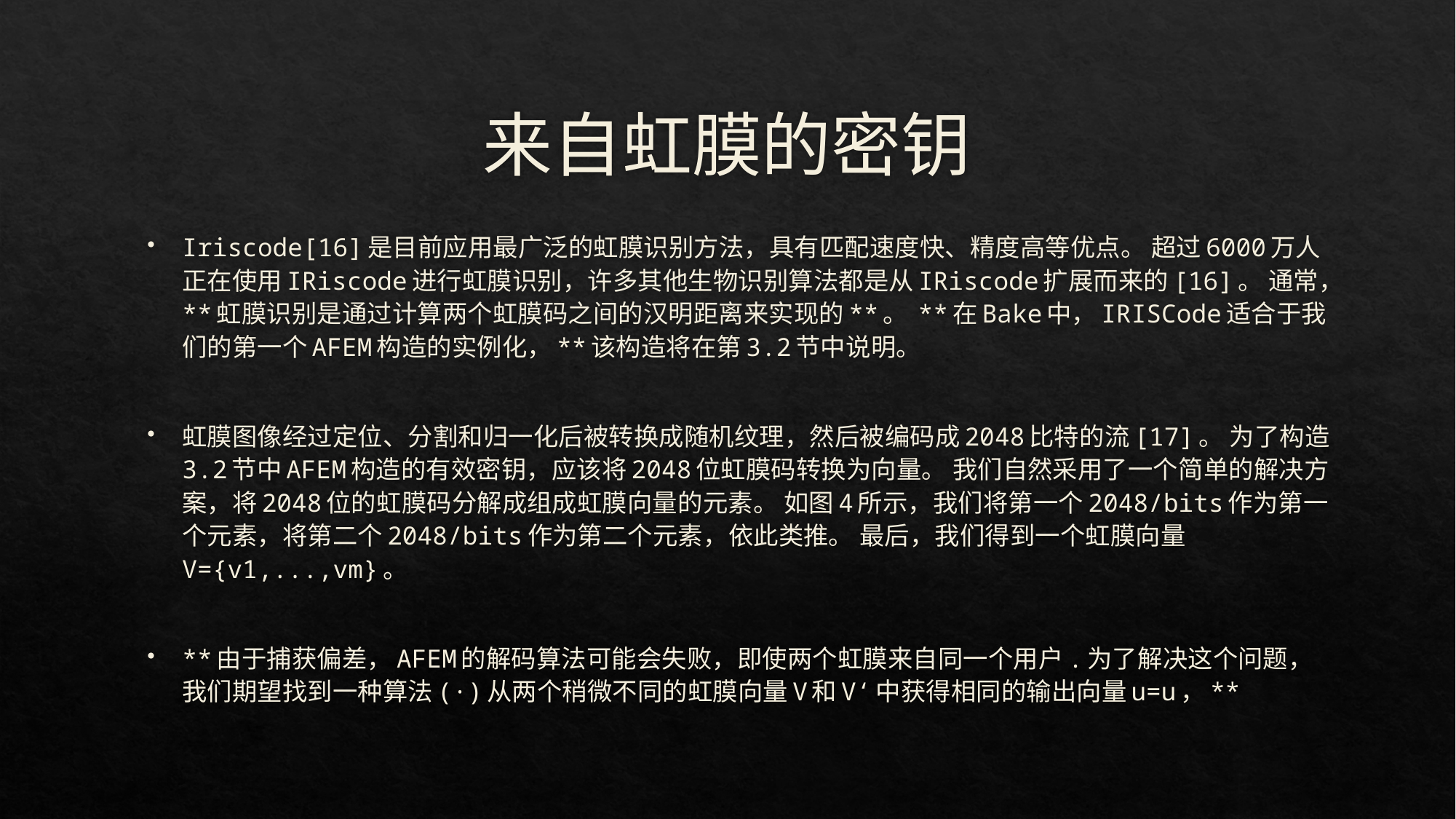

# 来自虹膜的密钥
Iriscode[16]是目前应用最广泛的虹膜识别方法，具有匹配速度快、精度高等优点。 超过6000万人正在使用IRiscode进行虹膜识别，许多其他生物识别算法都是从IRiscode扩展而来的[16]。 通常，**虹膜识别是通过计算两个虹膜码之间的汉明距离来实现的**。 **在Bake中，IRISCode适合于我们的第一个AFEM构造的实例化，**该构造将在第3.2节中说明。

虹膜图像经过定位、分割和归一化后被转换成随机纹理，然后被编码成2048比特的流[17]。 为了构造3.2节中AFEM构造的有效密钥，应该将2048位虹膜码转换为向量。 我们自然采用了一个简单的解决方案，将2048位的虹膜码分解成组成虹膜向量的元素。 如图4所示，我们将第一个2048/bits作为第一个元素，将第二个2048/bits作为第二个元素，依此类推。 最后，我们得到一个虹膜向量V={v1,...,vm}。

**由于捕获偏差，AFEM的解码算法可能会失败，即使两个虹膜来自同一个用户.为了解决这个问题，我们期望找到一种算法(·)从两个稍微不同的虹膜向量V和V‘中获得相同的输出向量u=u，**